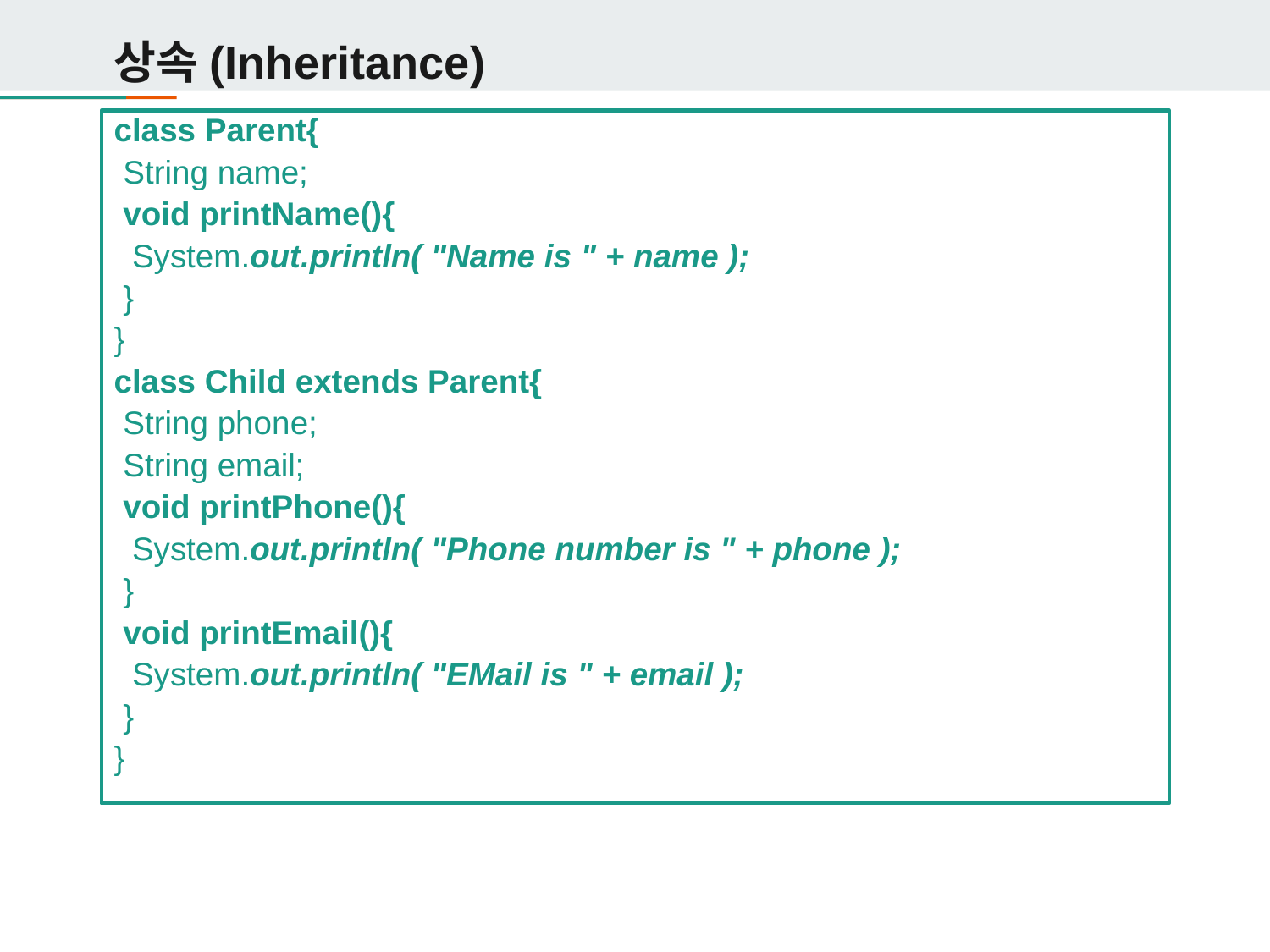

# 상속(Inheritance)
class Parent{
 String name;
 void printName(){
  System.out.println( "Name is " + name );
 }
}
class Child extends Parent{
 String phone;
 String email;
 void printPhone(){
  System.out.println( "Phone number is " + phone );
 }
 void printEmail(){
  System.out.println( "EMail is " + email );
 }
}